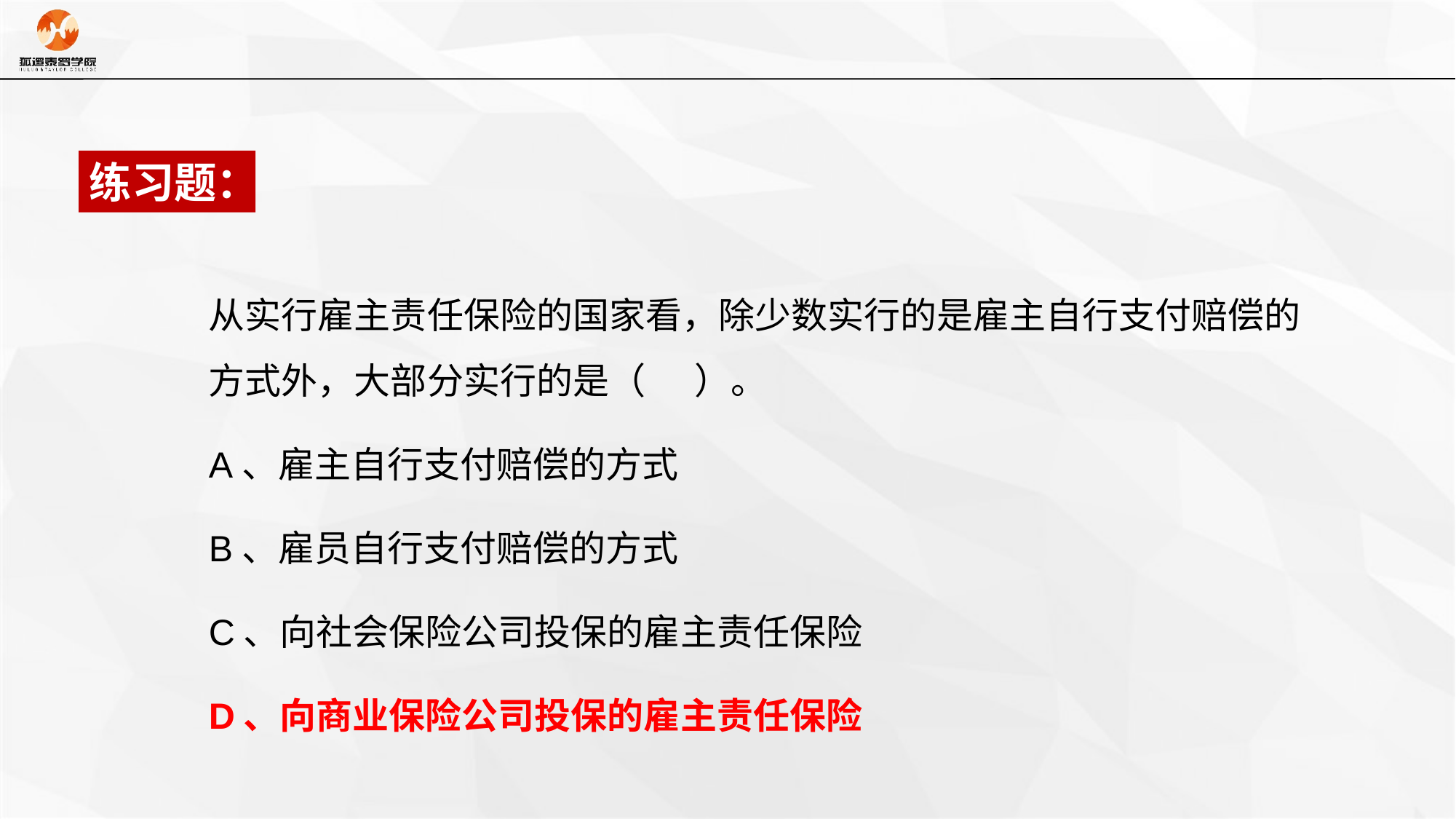

练习题：
从实行雇主责任保险的国家看，除少数实行的是雇主自行支付赔偿的方式外，大部分实行的是（      ）。
A、雇主自行支付赔偿的方式
B、雇员自行支付赔偿的方式
C、向社会保险公司投保的雇主责任保险
D、向商业保险公司投保的雇主责任保险